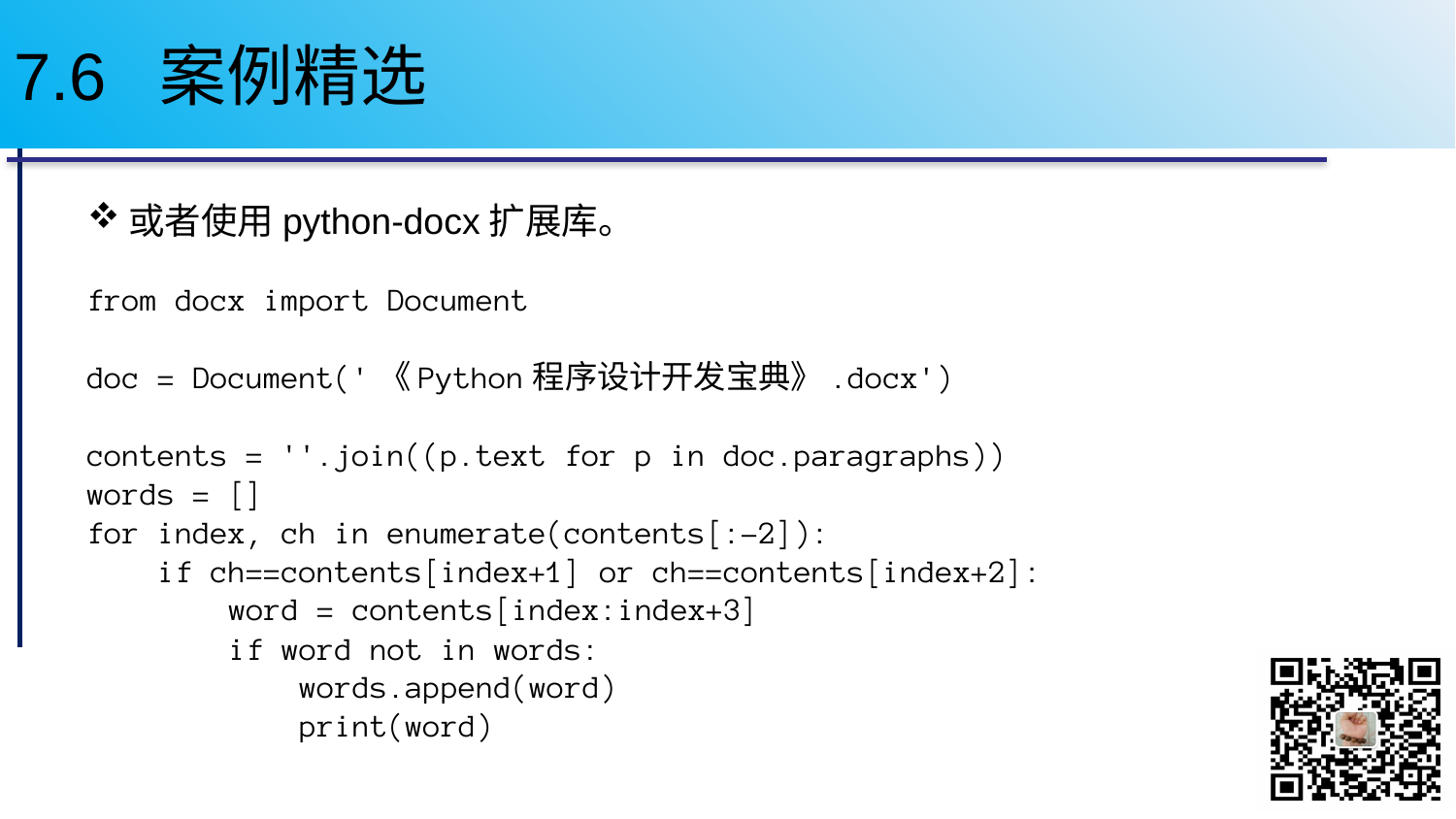

# 7.6  案例精选
或者使用python-docx扩展库。

from docx import Document

doc = Document('《Python程序设计开发宝典》.docx')

contents = ''.join((p.text for p in doc.paragraphs))
words = []
for index, ch in enumerate(contents[:-2]):
    if ch==contents[index+1] or ch==contents[index+2]:
        word = contents[index:index+3]
        if word not in words:
            words.append(word)
            print(word)